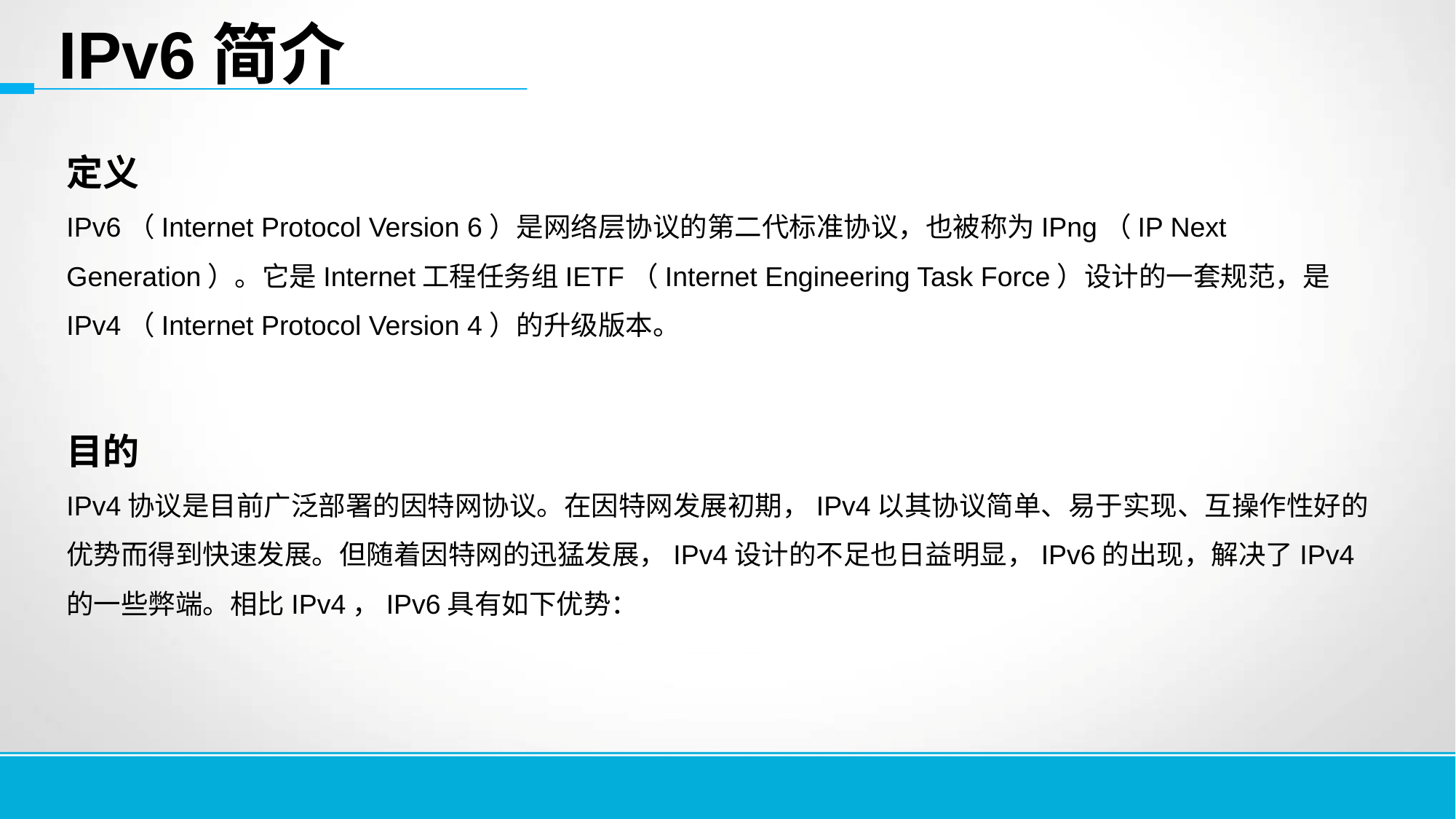

IPv6简介
定义
IPv6（Internet Protocol Version 6）是网络层协议的第二代标准协议，也被称为IPng（IP Next Generation）。它是Internet工程任务组IETF（Internet Engineering Task Force）设计的一套规范，是IPv4（Internet Protocol Version 4）的升级版本。

目的
IPv4协议是目前广泛部署的因特网协议。在因特网发展初期，IPv4以其协议简单、易于实现、互操作性好的优势而得到快速发展。但随着因特网的迅猛发展，IPv4设计的不足也日益明显，IPv6的出现，解决了IPv4的一些弊端。相比IPv4，IPv6具有如下优势：